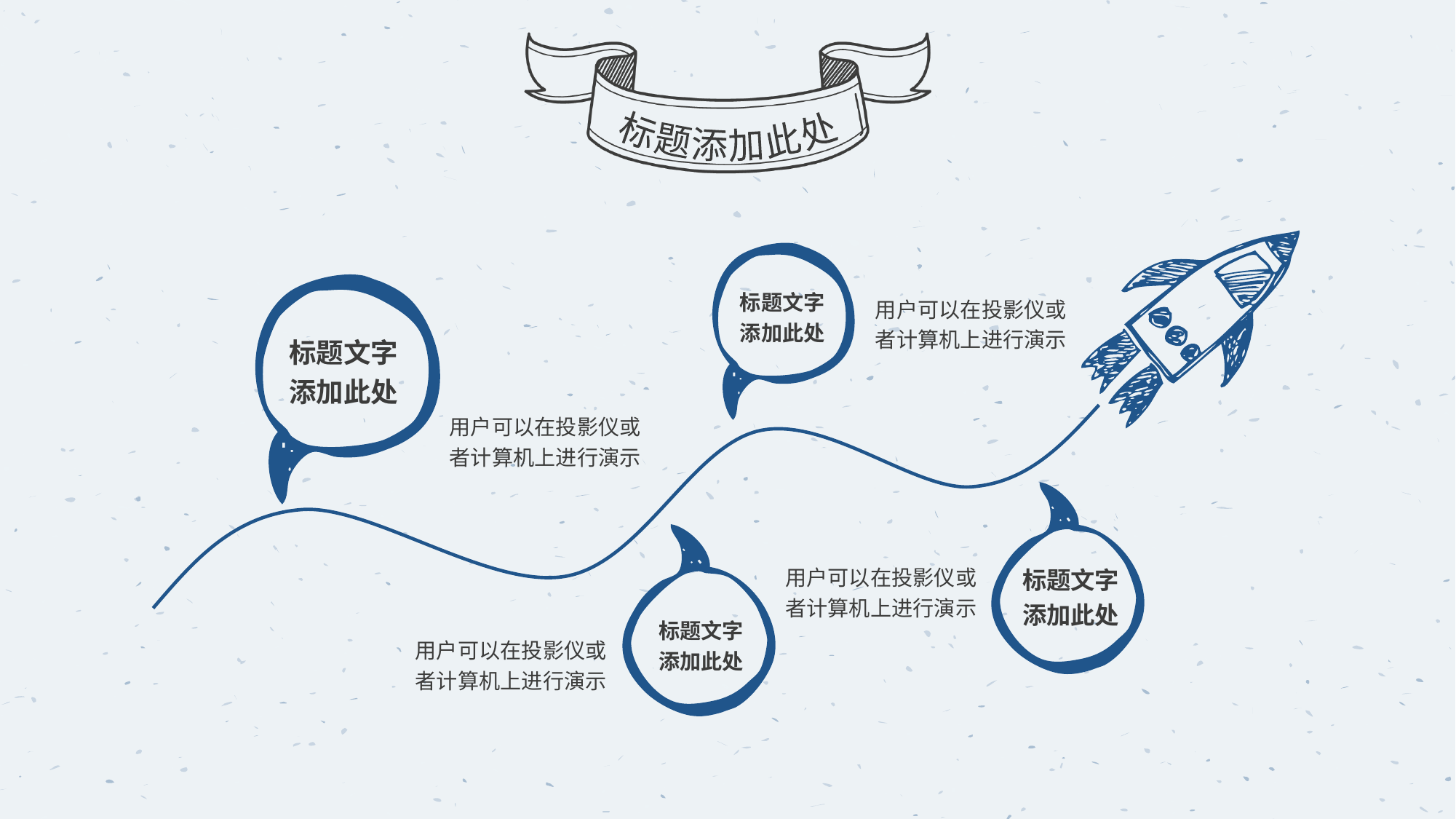

标题添加此处

标题文字
添加此处

标题文字
添加此处
用户可以在投影仪或者计算机上进行演示
用户可以在投影仪或者计算机上进行演示

标题文字
添加此处

标题文字
添加此处
用户可以在投影仪或者计算机上进行演示
用户可以在投影仪或者计算机上进行演示